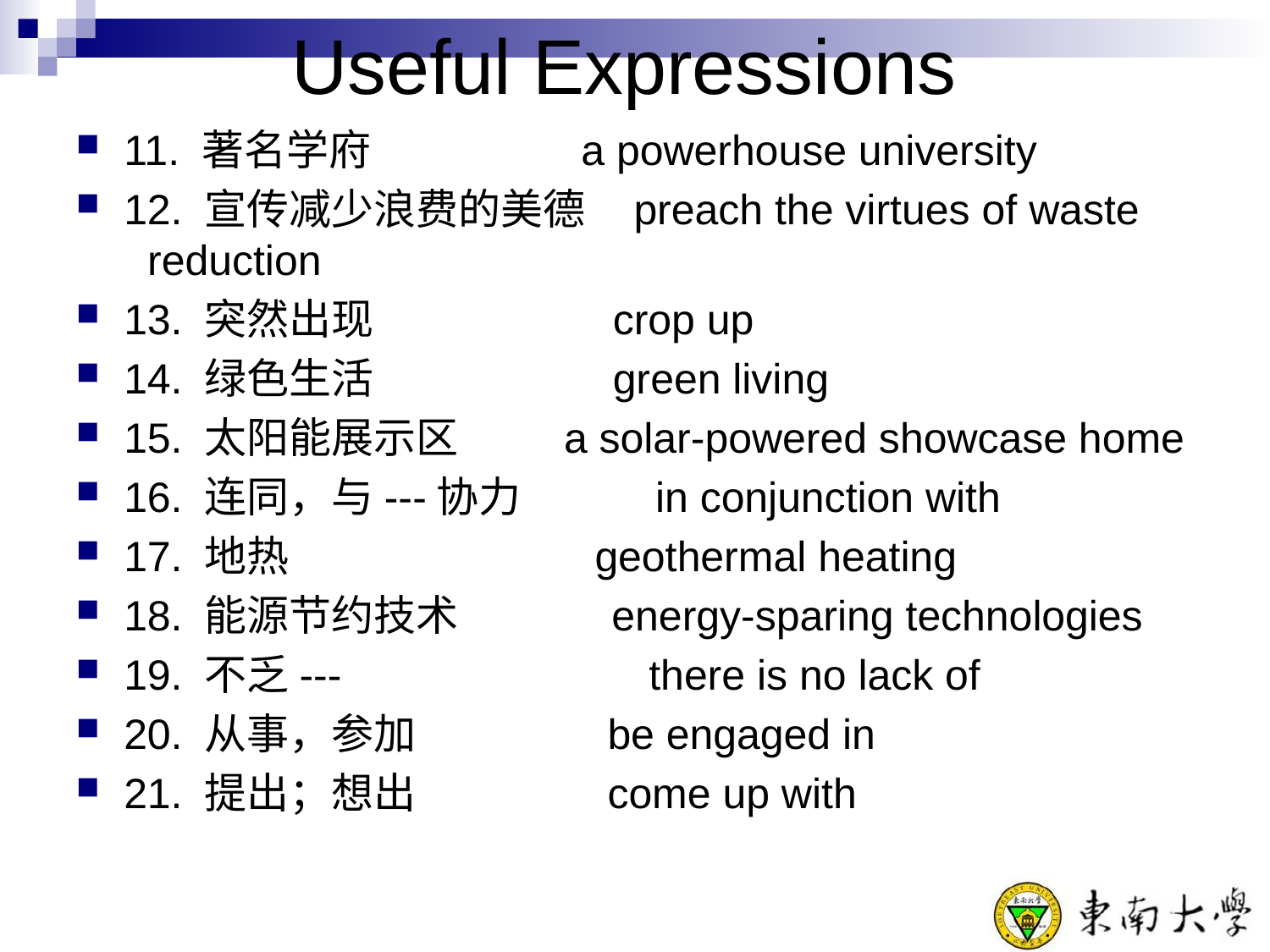

# Useful Expressions
11. 著名学府                     a powerhouse university
12. 宣传减少浪费的美德    preach the virtues of waste       reduction
13. 突然出现                        crop up
14. 绿色生活                        green living
15. 太阳能展示区          a solar-powered showcase home
16. 连同，与---协力             in conjunction with
17. 地热                               geothermal heating
18. 能源节约技术               energy-sparing technologies
19. 不乏---                          there is no lack of
20. 从事，参加                   be engaged in
21. 提出；想出                   come up with